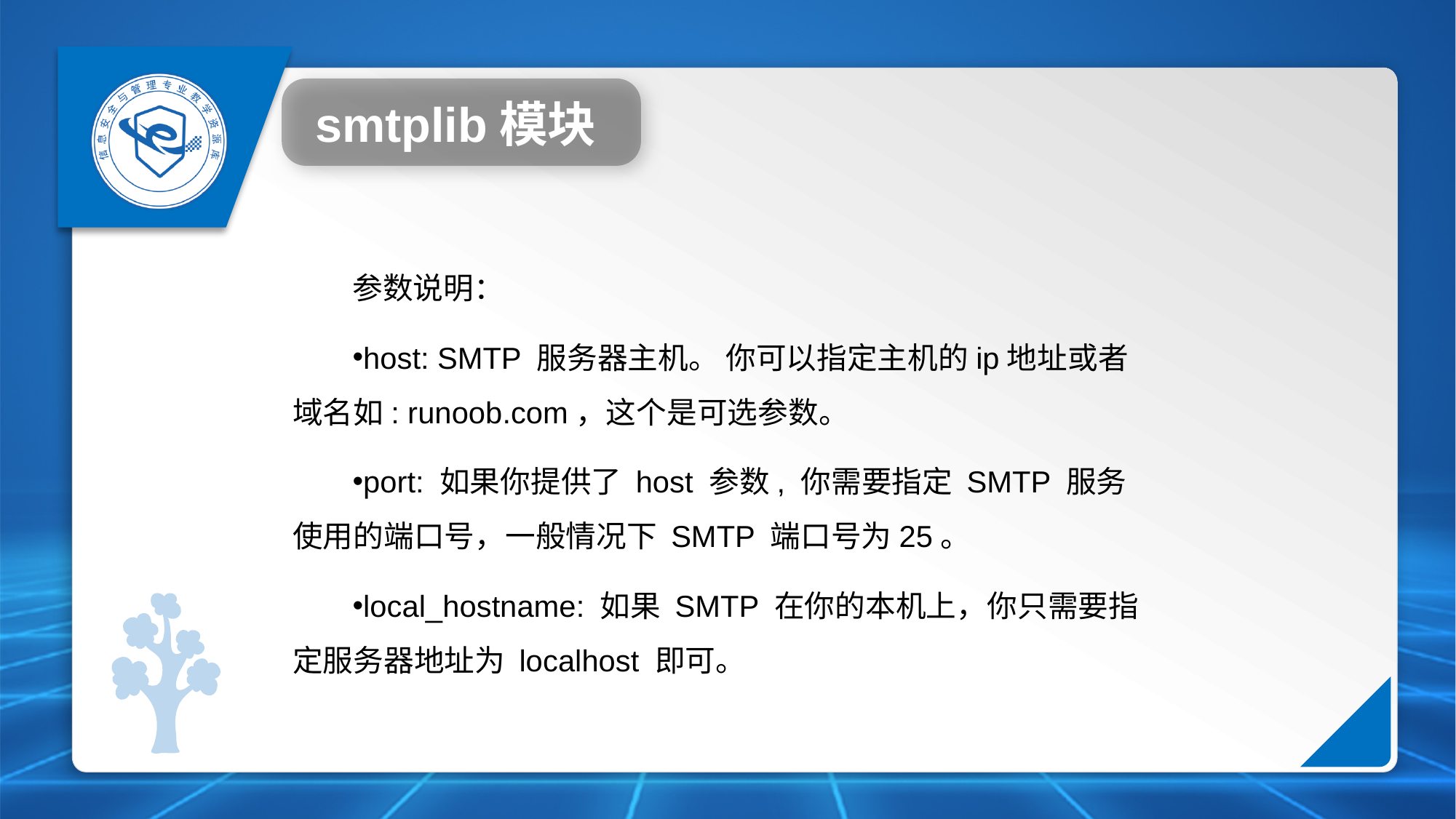

smtplib模块
参数说明：
host: SMTP 服务器主机。 你可以指定主机的ip地址或者域名如: runoob.com，这个是可选参数。
port: 如果你提供了 host 参数, 你需要指定 SMTP 服务使用的端口号，一般情况下 SMTP 端口号为25。
local_hostname: 如果 SMTP 在你的本机上，你只需要指定服务器地址为 localhost 即可。